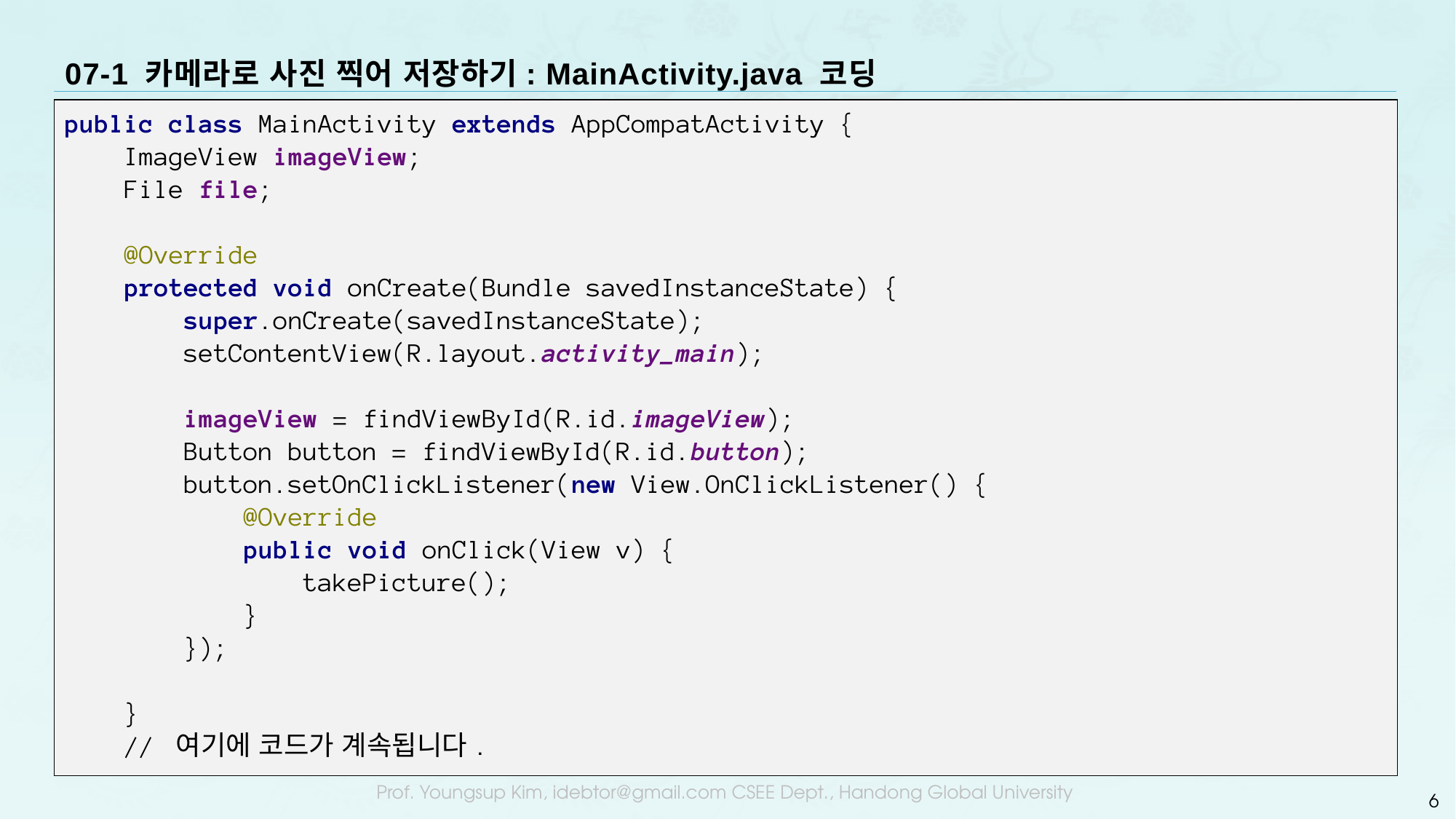

# 07-1 카메라로 사진 찍어 저장하기: MainActivity.java 코딩

public class MainActivity extends AppCompatActivity {
    ImageView imageView;
    File file;
    @Override
    protected void onCreate(Bundle savedInstanceState) {
        super.onCreate(savedInstanceState);
        setContentView(R.layout.activity_main);
        imageView = findViewById(R.id.imageView);
        Button button = findViewById(R.id.button);
        button.setOnClickListener(new View.OnClickListener() {
            @Override
            public void onClick(View v) {
                takePicture();
            }
        });
    }
    // 여기에 코드가 계속됩니다.
6